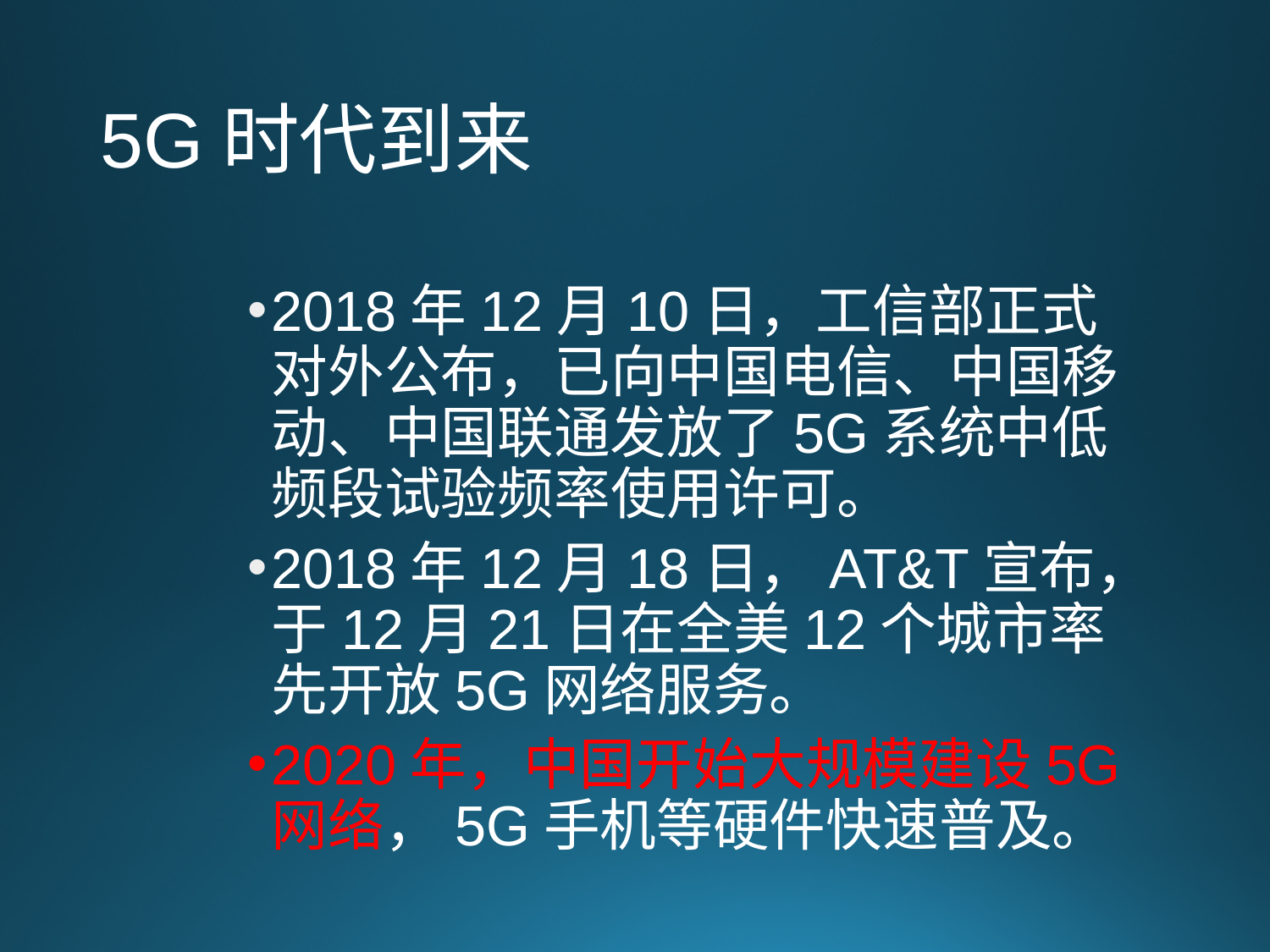

# 5G时代到来
2018年12月10日，工信部正式对外公布，已向中国电信、中国移动、中国联通发放了5G系统中低频段试验频率使用许可。
2018年12月18日，AT&T宣布，于12月21日在全美12个城市率先开放5G网络服务。
2020年，中国开始大规模建设5G网络，5G手机等硬件快速普及。